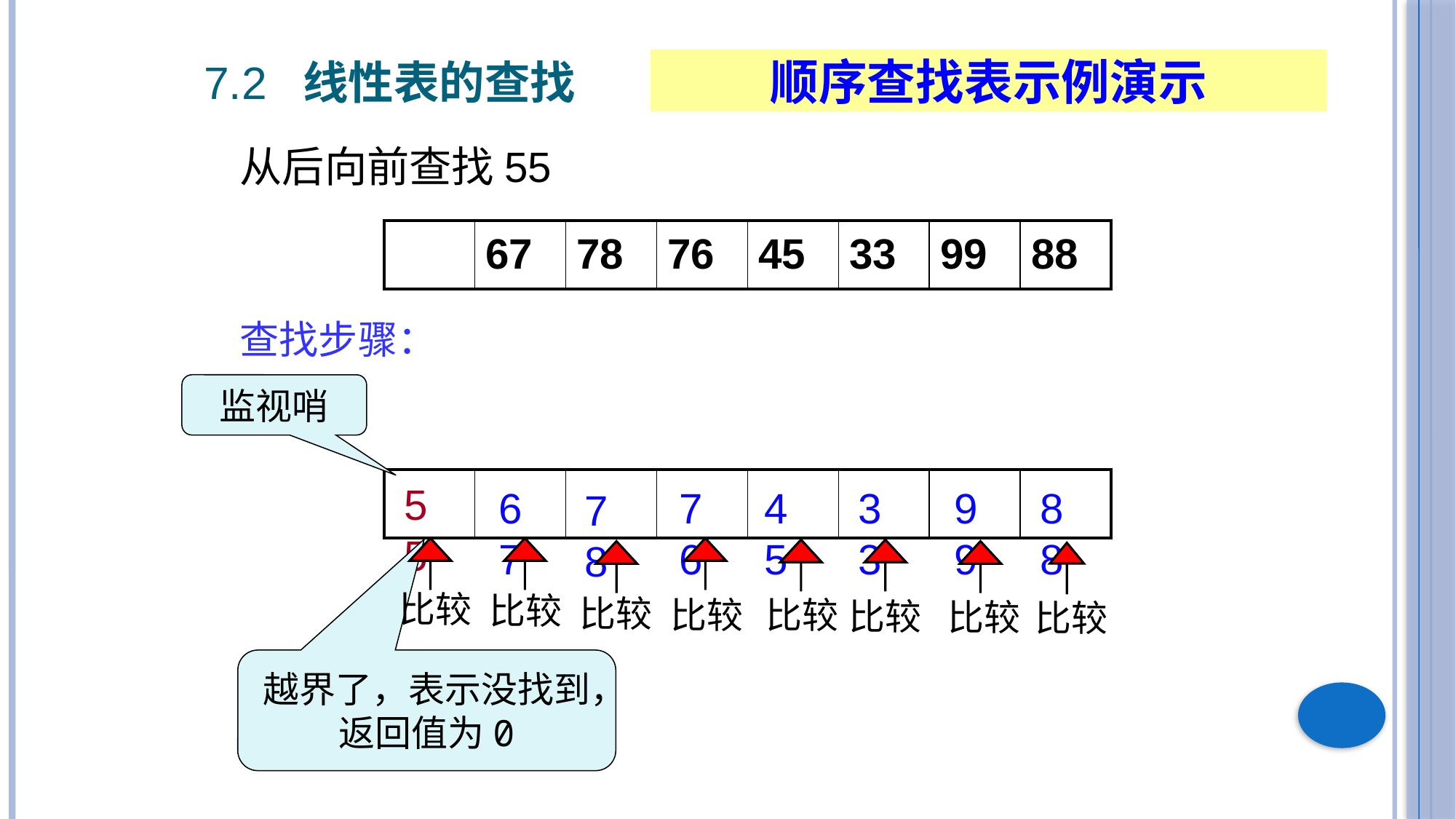

7.2  线性表的查找
顺序查找表示例演示
从后向前查找55
|  | 67 | 78 | 76 | 45 | 33 | 99 | 88 |
| --- | --- | --- | --- | --- | --- | --- | --- |
查找步骤：
监视哨
|  |  |  |  |  |  |  |  |
| --- | --- | --- | --- | --- | --- | --- | --- |
55
67
76
45
33
99
88
78

比较

比较

比较

比较

比较

比较

比较

比较
越界了，表示没找到，返回值为0